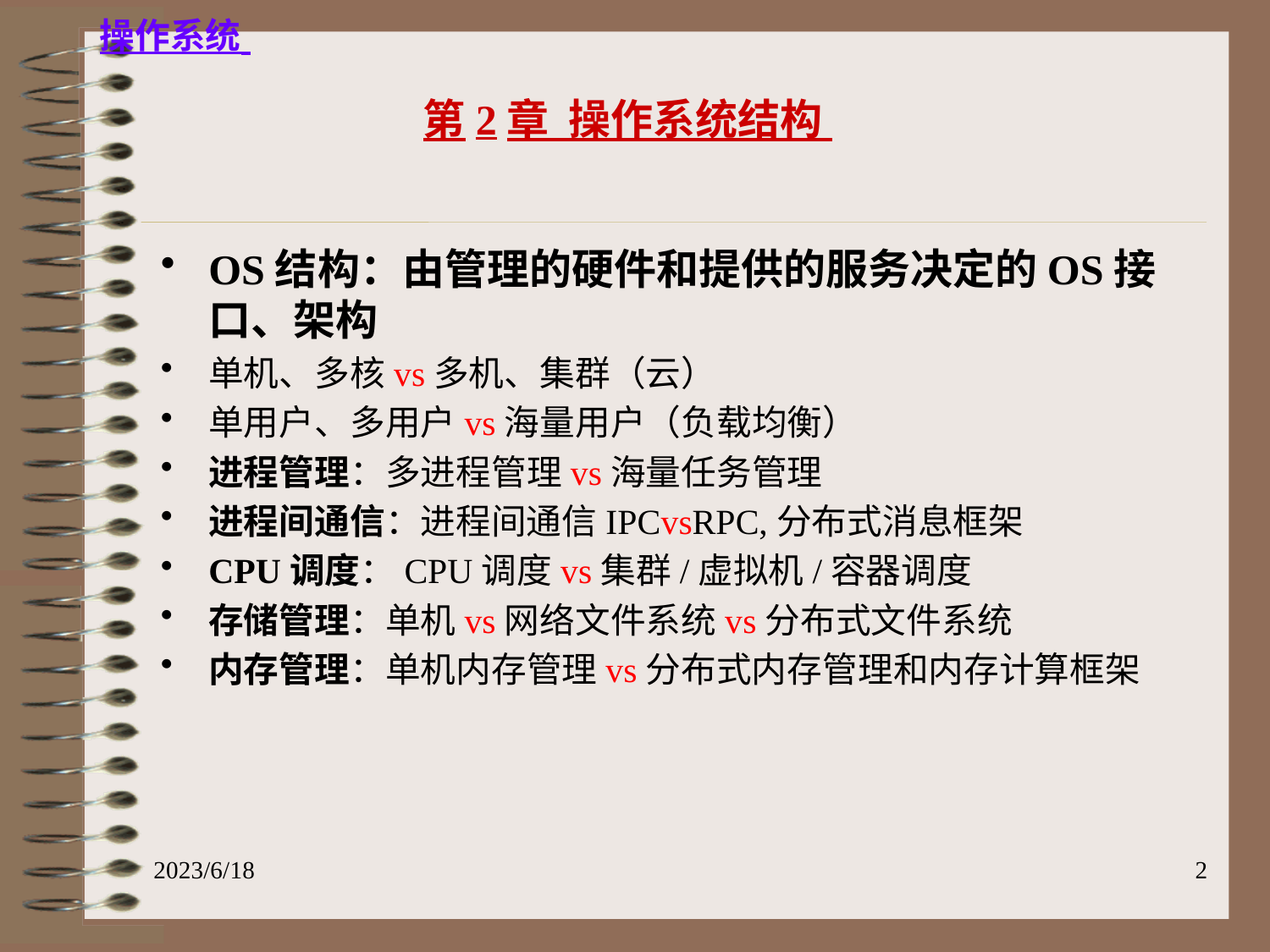

#
OS结构：由管理的硬件和提供的服务决定的OS接口、架构
单机、多核vs多机、集群（云）
单用户、多用户vs海量用户（负载均衡）
进程管理：多进程管理vs海量任务管理
进程间通信：进程间通信IPCvsRPC,分布式消息框架
CPU调度：CPU调度vs集群/虚拟机/容器调度
存储管理：单机vs网络文件系统vs分布式文件系统
内存管理：单机内存管理vs分布式内存管理和内存计算框架

2023/6/18
2